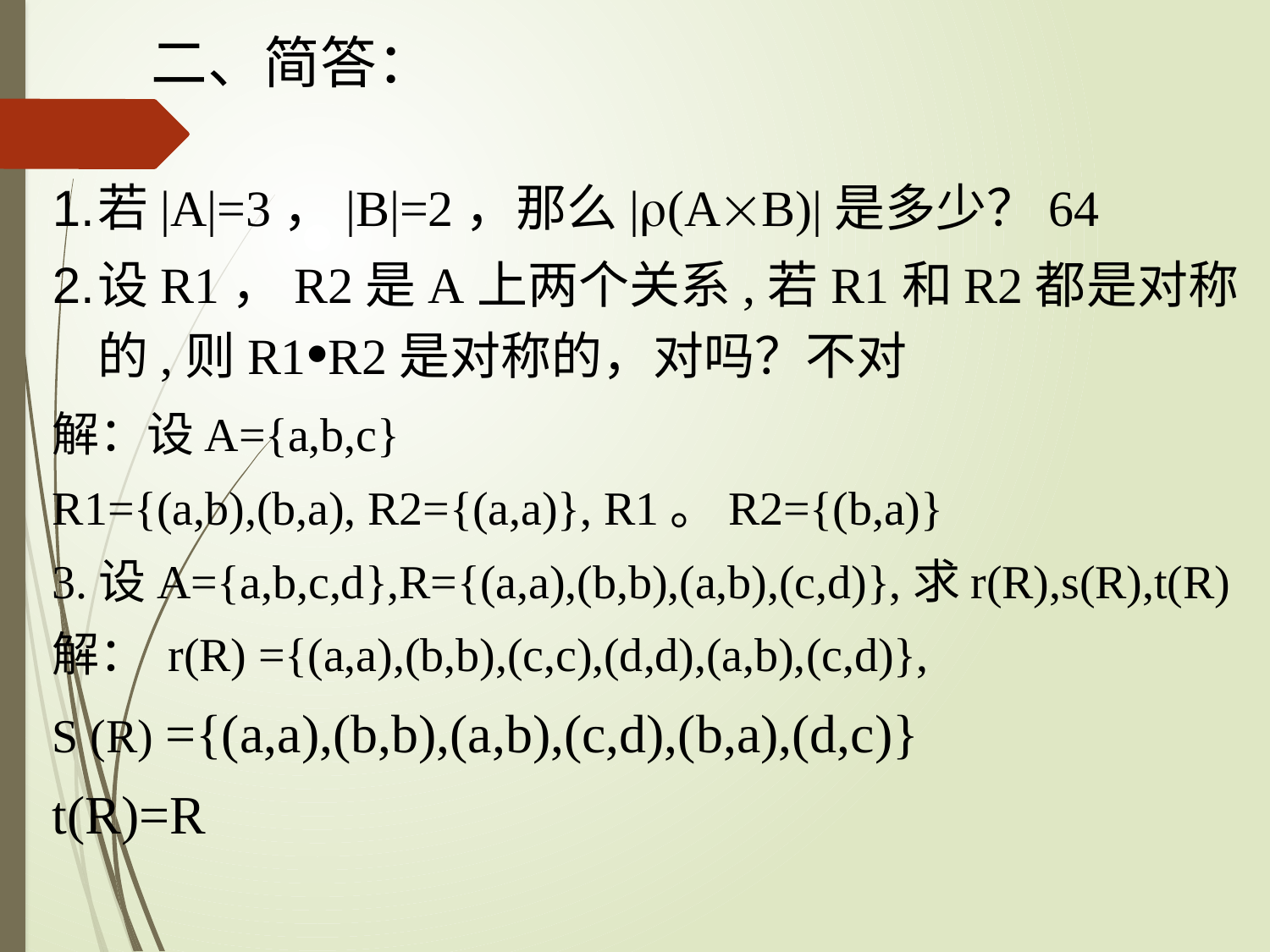

# 二、简答：
若|A|=3，|B|=2，那么|ρ(A×B)|是多少？64
设R1，R2是A上两个关系,若R1和R2都是对称的,则R1•R2是对称的，对吗？不对
解：设A={a,b,c}
R1={(a,b),(b,a), R2={(a,a)}, R1。R2={(b,a)}
3.设A={a,b,c,d},R={(a,a),(b,b),(a,b),(c,d)},求r(R),s(R),t(R)
解： r(R) ={(a,a),(b,b),(c,c),(d,d),(a,b),(c,d)},
S (R) ={(a,a),(b,b),(a,b),(c,d),(b,a),(d,c)}
t(R)=R